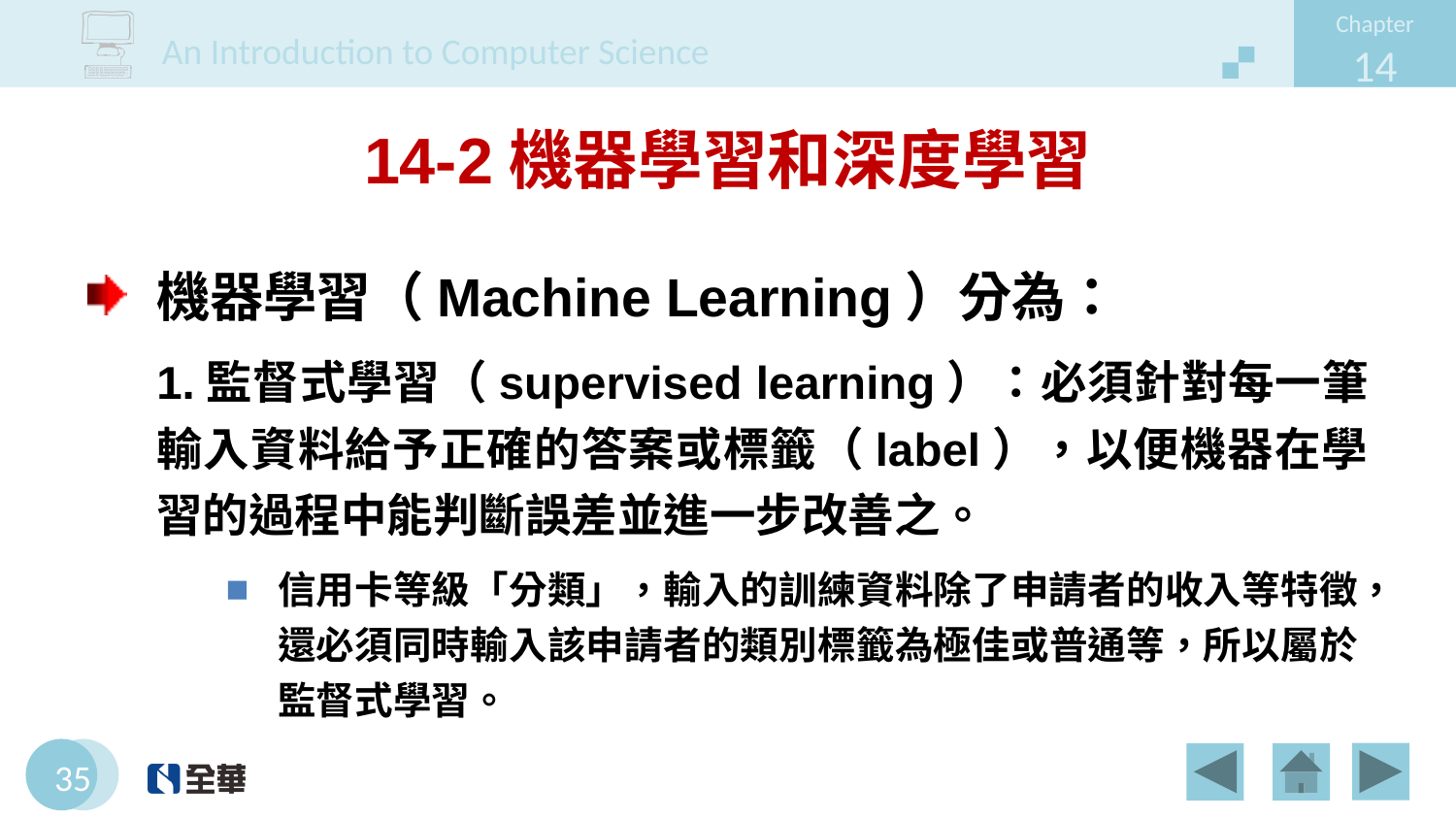

# 14-2機器學習和深度學習
機器學習（Machine Learning）分為：
1.監督式學習（supervised learning）：必須針對每一筆輸入資料給予正確的答案或標籤（label），以便機器在學習的過程中能判斷誤差並進一步改善之。
信用卡等級「分類」，輸入的訓練資料除了申請者的收入等特徵，還必須同時輸入該申請者的類別標籤為極佳或普通等，所以屬於監督式學習。